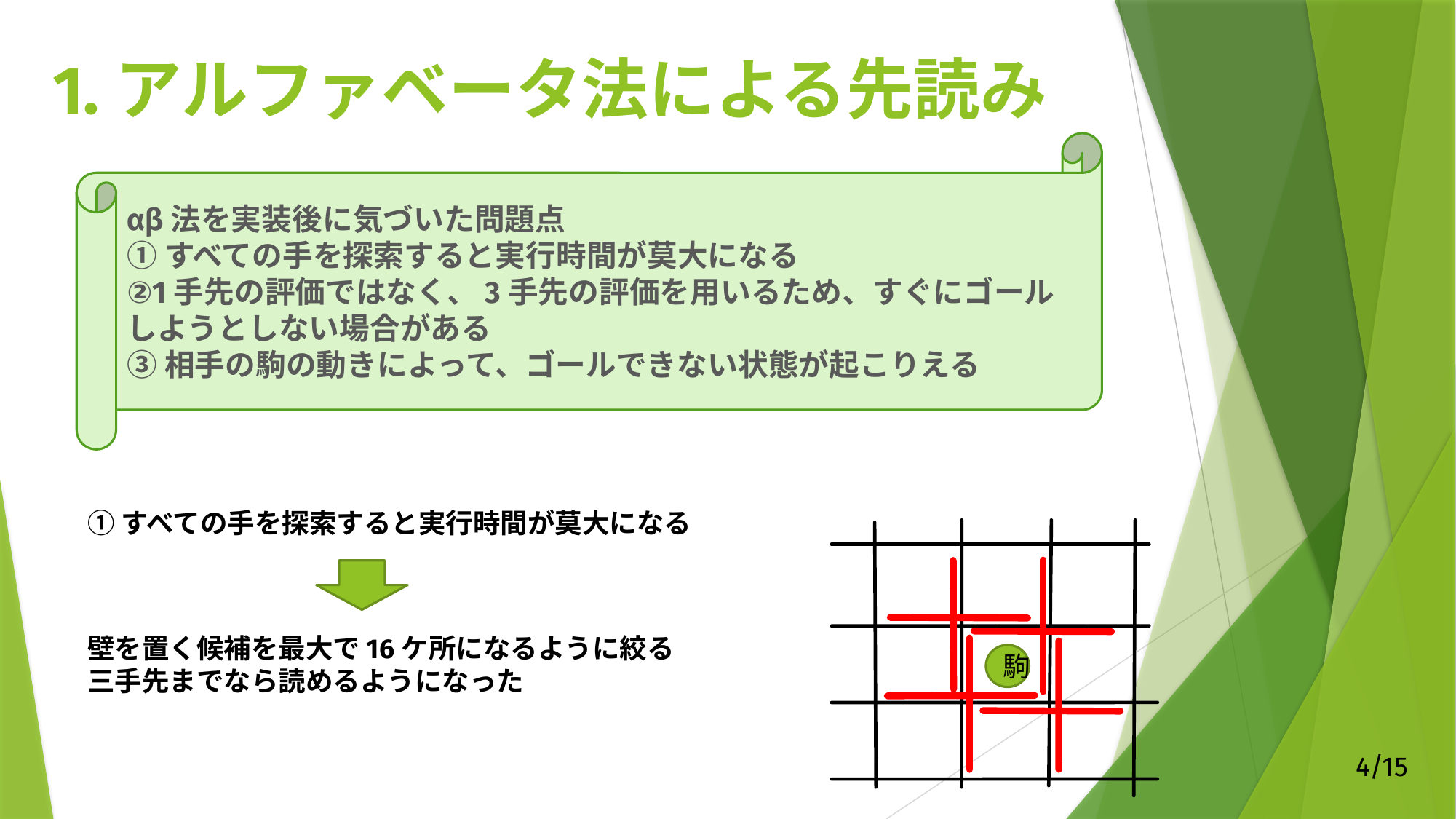

1.アルファベータ法による先読み
αβ法を実装後に気づいた問題点
①すべての手を探索すると実行時間が莫大になる
②1手先の評価ではなく、3手先の評価を用いるため、すぐにゴールしようとしない場合がある
③相手の駒の動きによって、ゴールできない状態が起こりえる
①すべての手を探索すると実行時間が莫大になる

壁を置く候補を最大で16ケ所になるように絞る
三手先までなら読めるようになった
駒
4/15